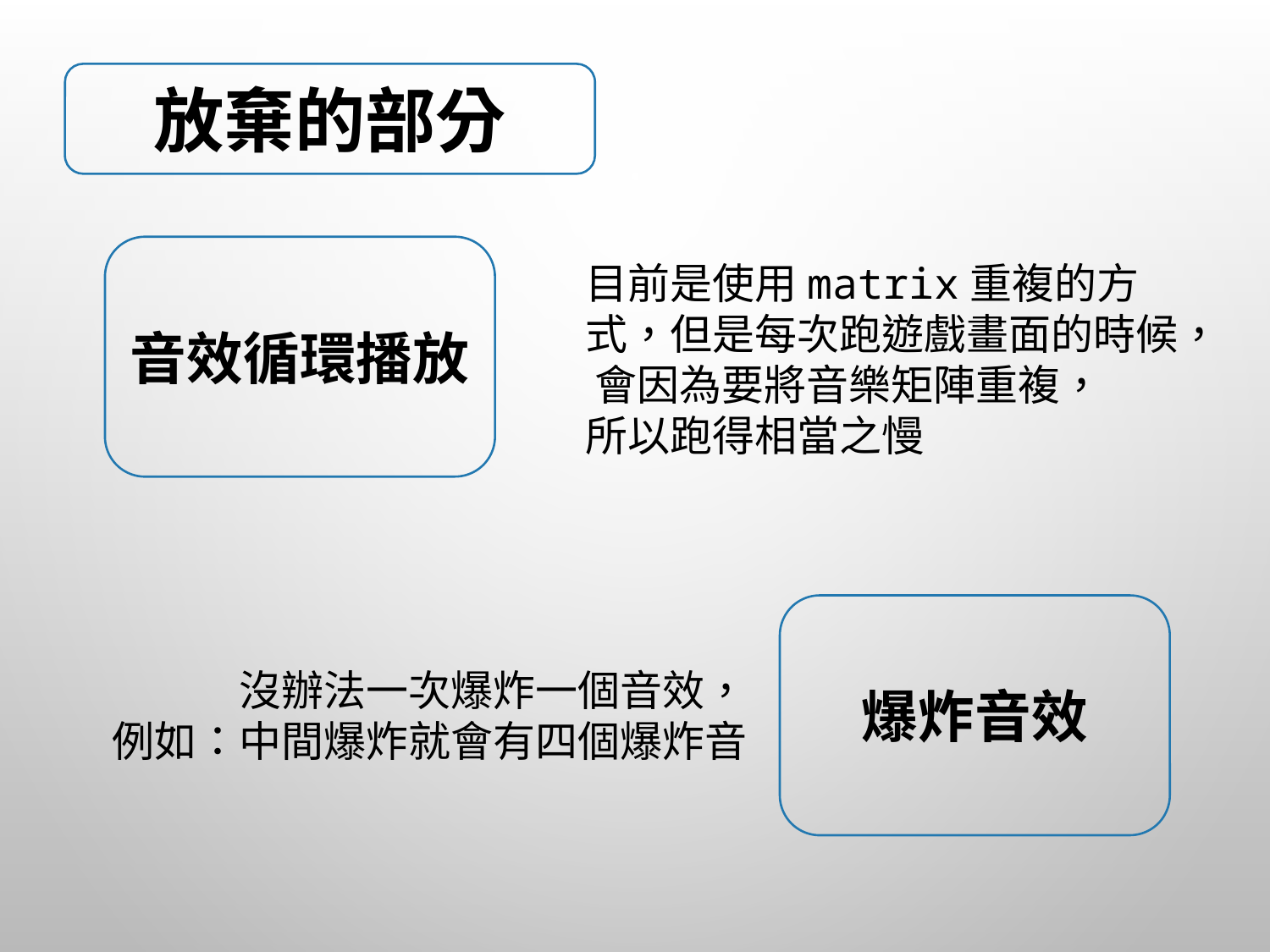

放棄的部分
音效循環播放
目前是使用matrix重複的方式，但是每次跑遊戲畫面的時候， 會因為要將音樂矩陣重複，
所以跑得相當之慢
爆炸音效
沒辦法一次爆炸一個音效，
例如：中間爆炸就會有四個爆炸音